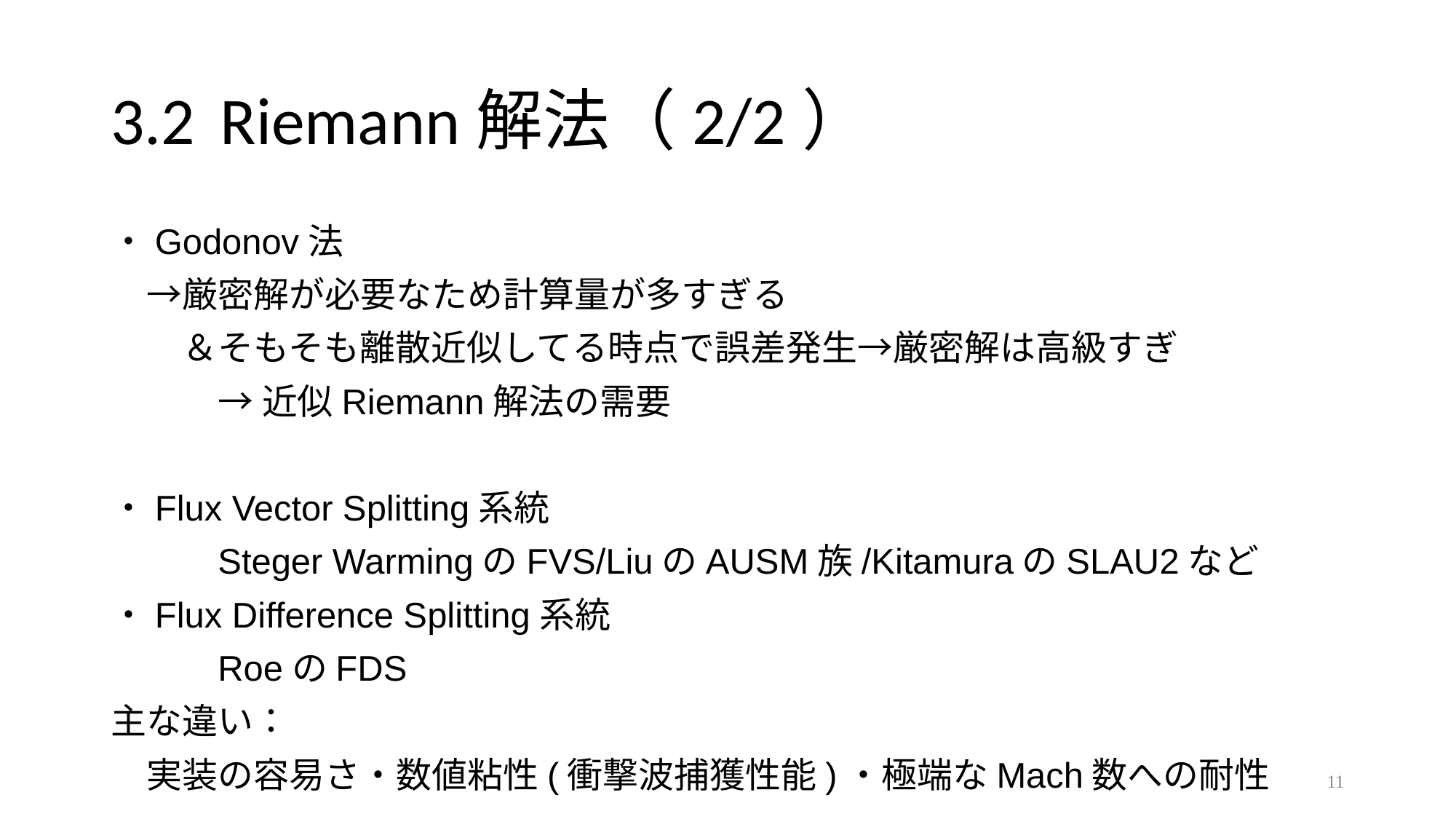

# 3.2	Riemann解法（2/2）
・Godonov法
　→厳密解が必要なため計算量が多すぎる
　　＆そもそも離散近似してる時点で誤差発生→厳密解は高級すぎ
	→近似Riemann解法の需要

・Flux Vector Splitting系統
	Steger WarmingのFVS/LiuのAUSM族/KitamuraのSLAU2など
・Flux Difference Splitting系統
	RoeのFDS
主な違い：
　実装の容易さ・数値粘性(衝撃波捕獲性能)・極端なMach数への耐性
11